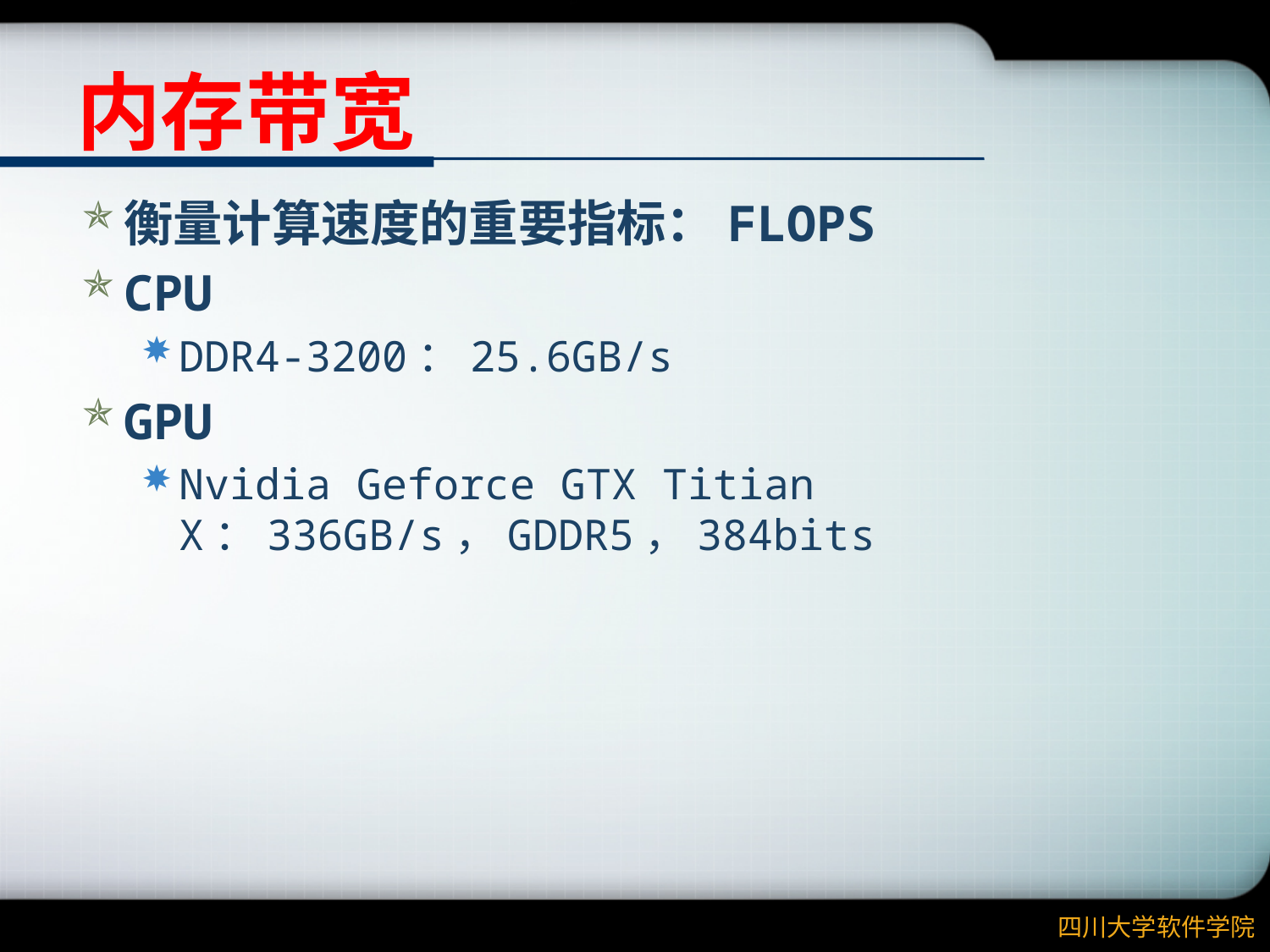

# 内存带宽
衡量计算速度的重要指标：FLOPS
CPU
DDR4-3200：25.6GB/s
GPU
Nvidia Geforce GTX Titian X：336GB/s，GDDR5，384bits